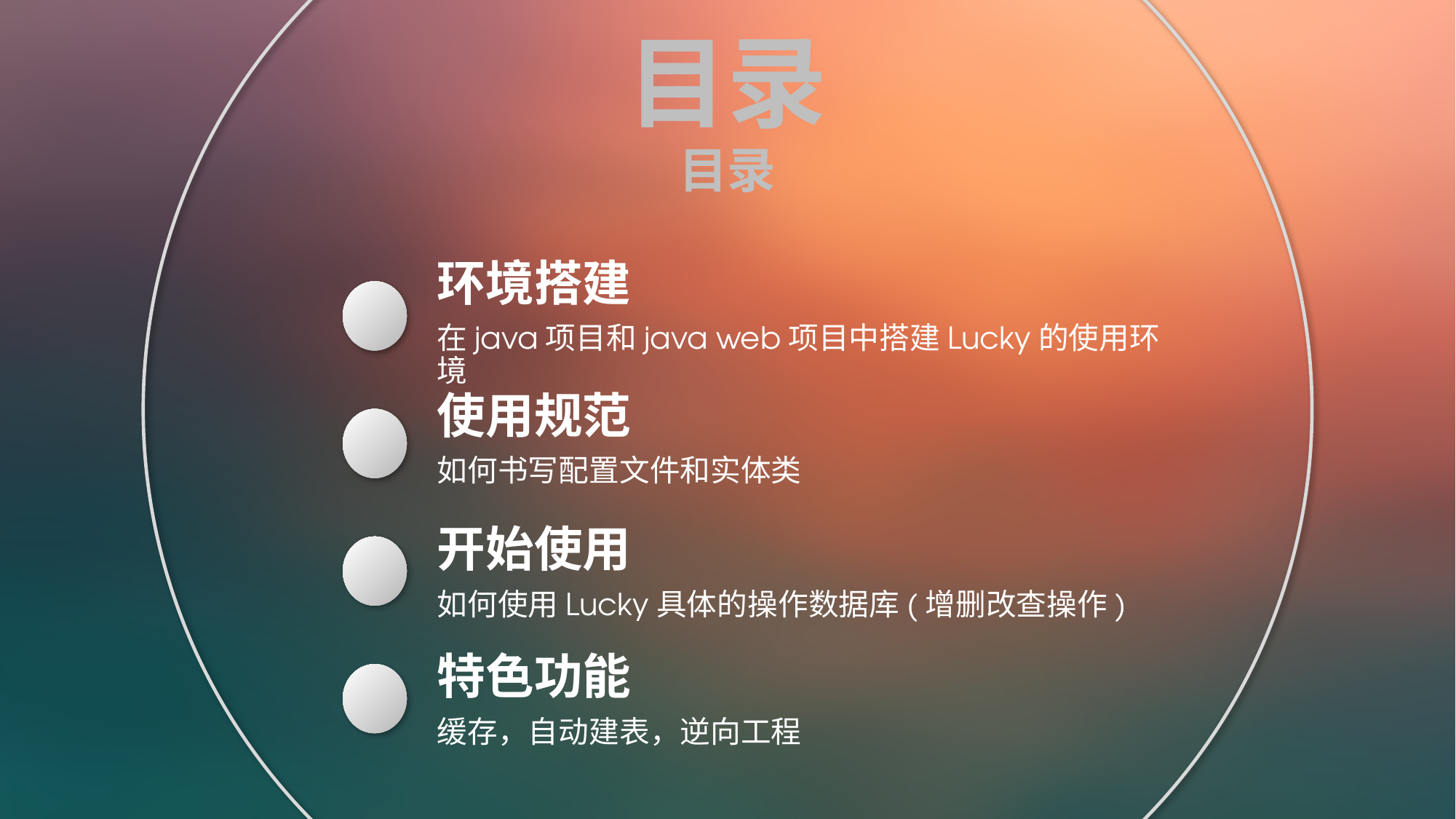

目录
目录
环境搭建
在java项目和java web项目中搭建Lucky的使用环境
使用规范
如何书写配置文件和实体类
开始使用
如何使用Lucky具体的操作数据库(增删改查操作)
特色功能
缓存，自动建表，逆向工程